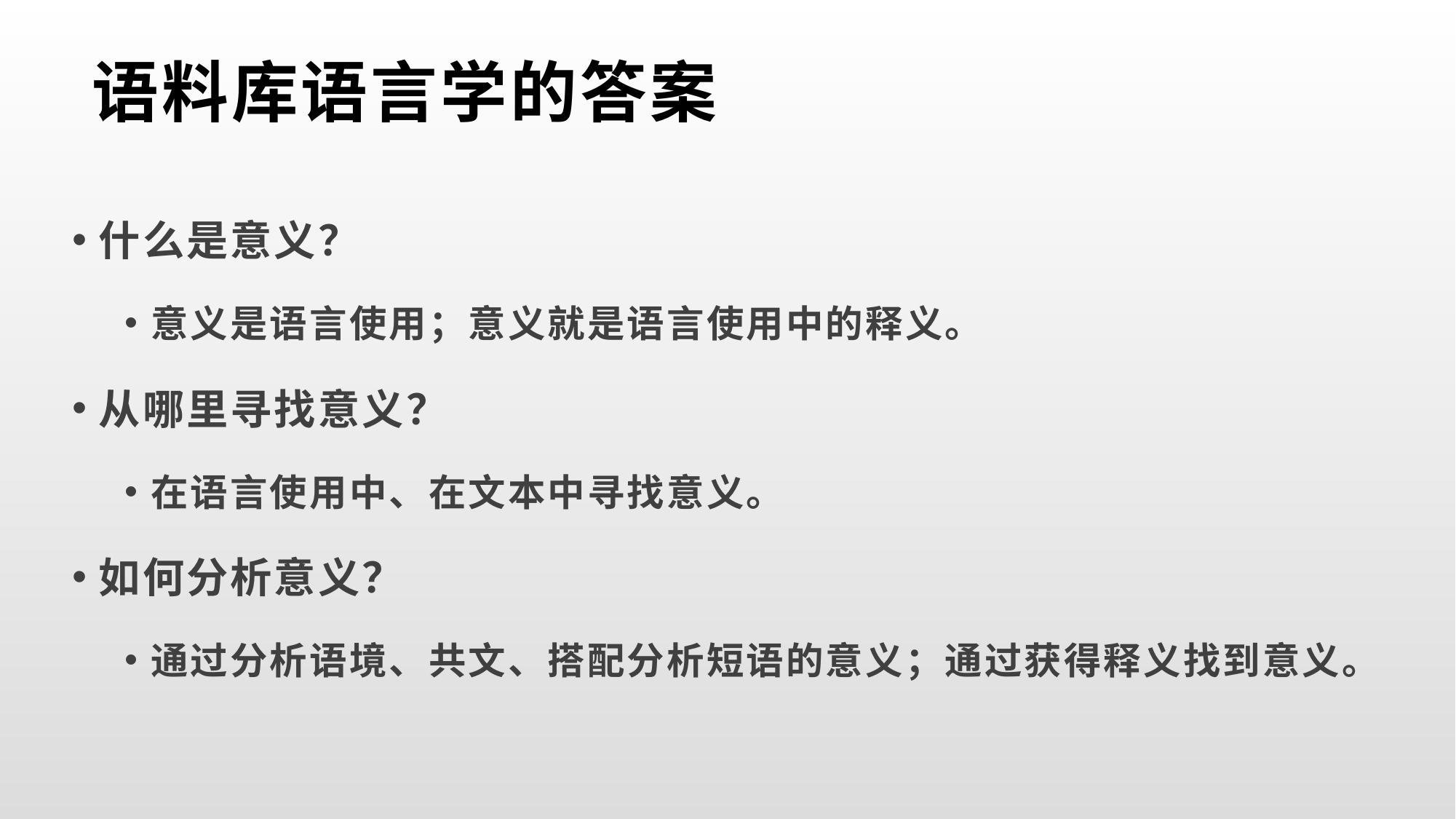

# 语料库语言学的答案
什么是意义？
意义是语言使用；意义就是语言使用中的释义。
从哪里寻找意义？
在语言使用中、在文本中寻找意义。
如何分析意义？
通过分析语境、共文、搭配分析短语的意义；通过获得释义找到意义。